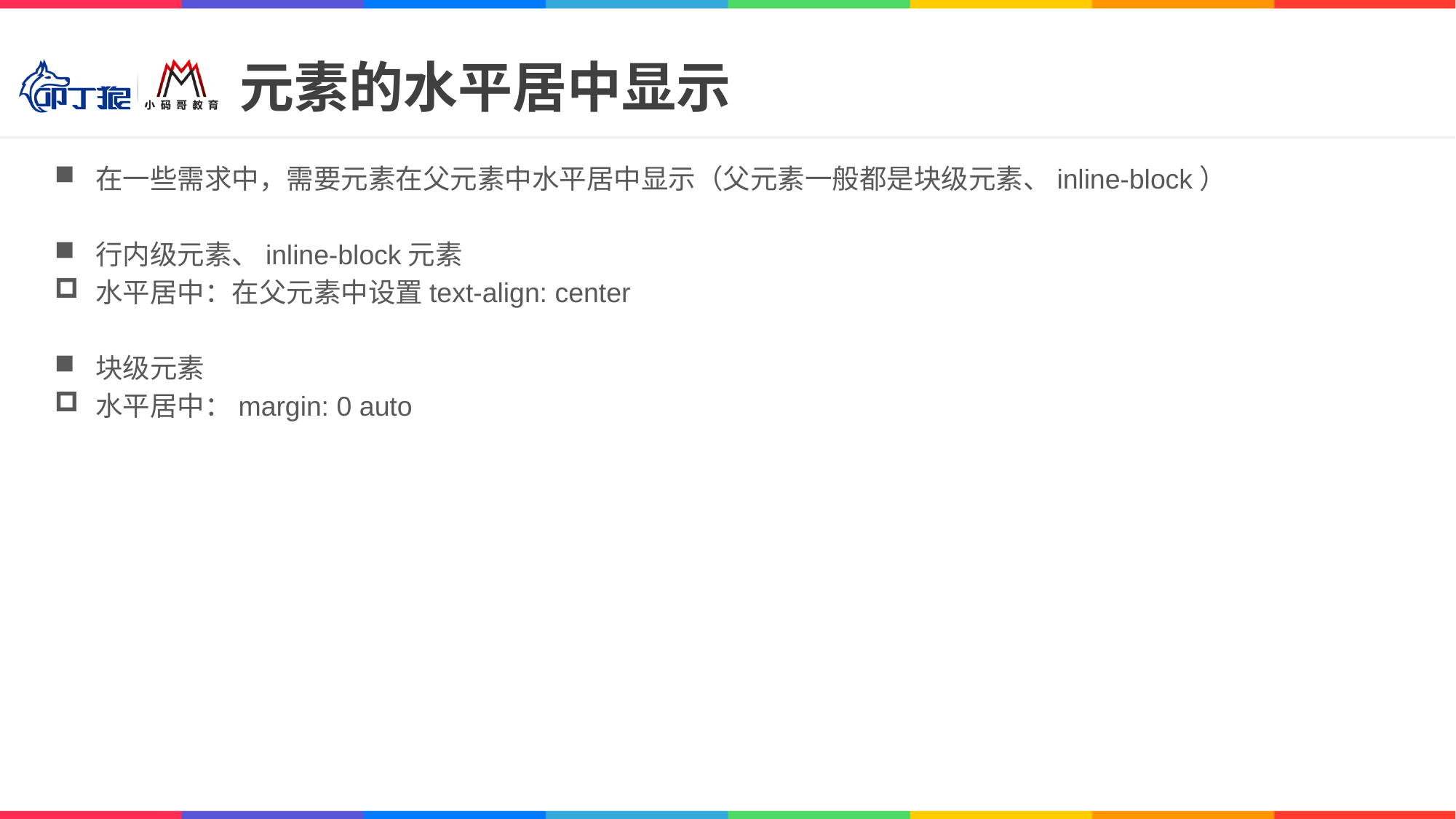

# 元素的水平居中显示
在一些需求中，需要元素在父元素中水平居中显示（父元素一般都是块级元素、inline-block）

行内级元素、inline-block元素
水平居中：在父元素中设置text-align: center

块级元素
水平居中：margin: 0 auto